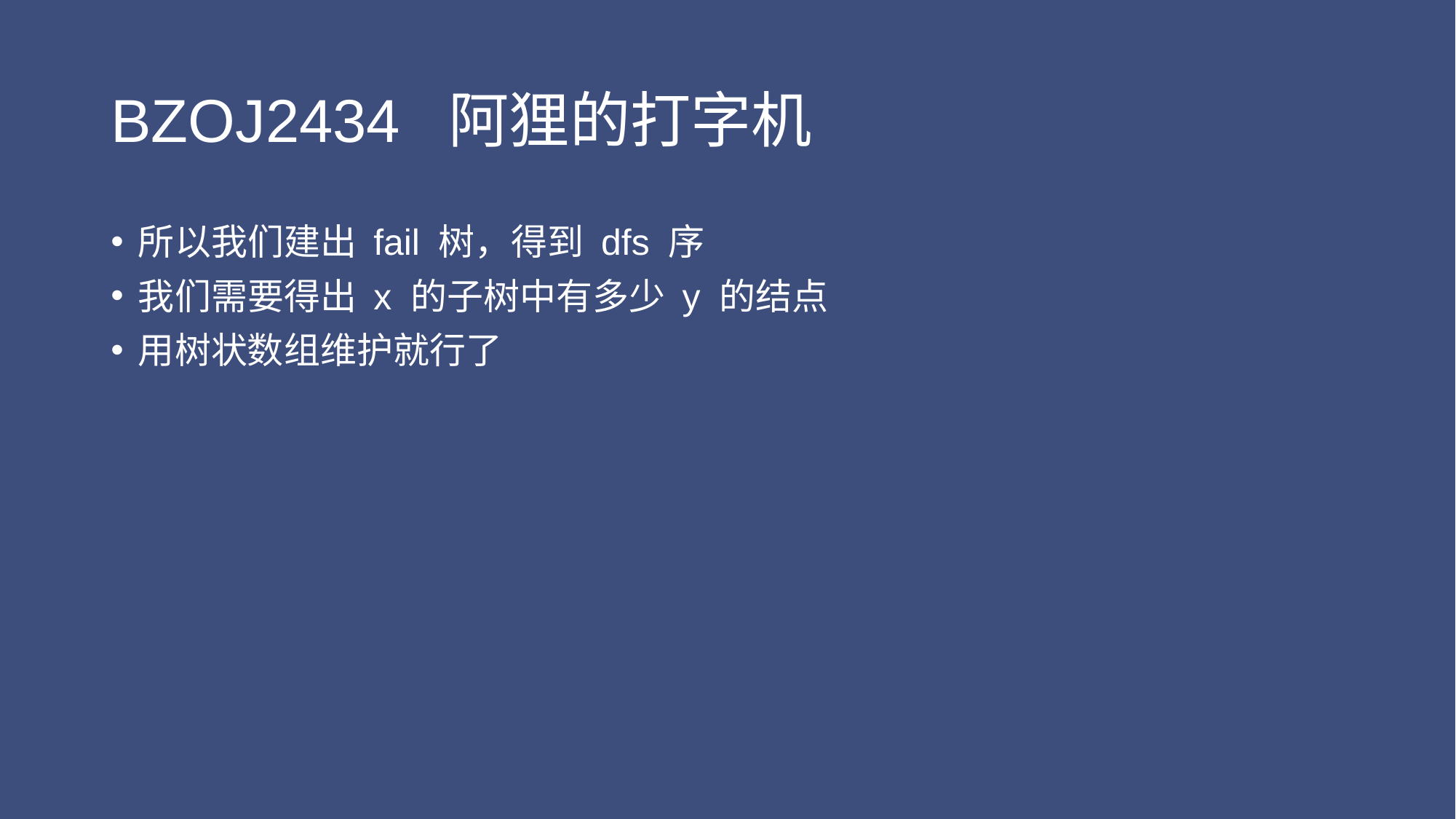

# BZOJ2434  阿狸的打字机
所以我们建出 fail 树，得到 dfs 序
我们需要得出 x 的子树中有多少 y 的结点
用树状数组维护就行了